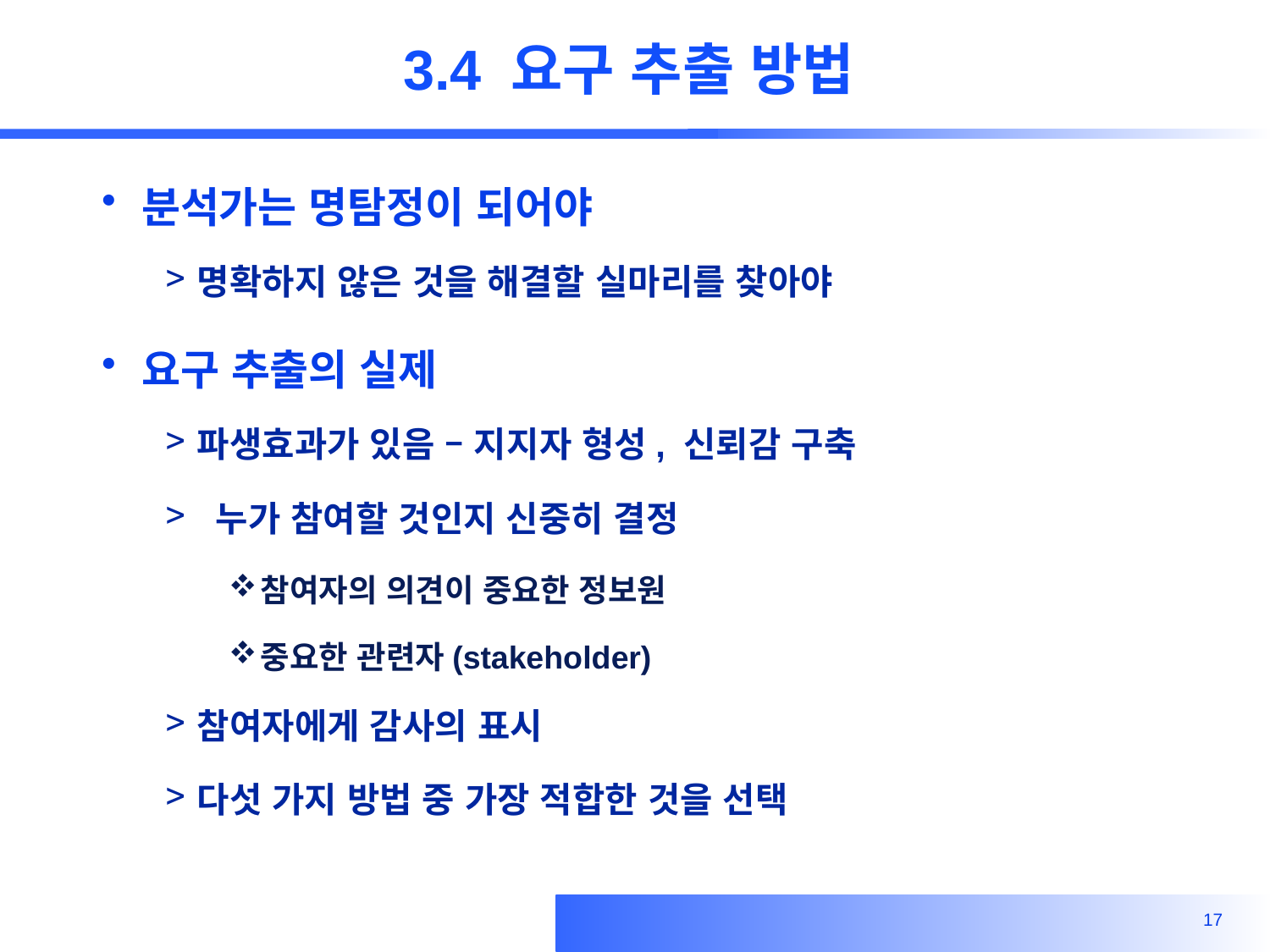

# 3.4 요구 추출 방법
분석가는 명탐정이 되어야
명확하지 않은 것을 해결할 실마리를 찾아야
요구 추출의 실제
파생효과가 있음 – 지지자 형성, 신뢰감 구축
 누가 참여할 것인지 신중히 결정
참여자의 의견이 중요한 정보원
중요한 관련자(stakeholder)
참여자에게 감사의 표시
다섯 가지 방법 중 가장 적합한 것을 선택